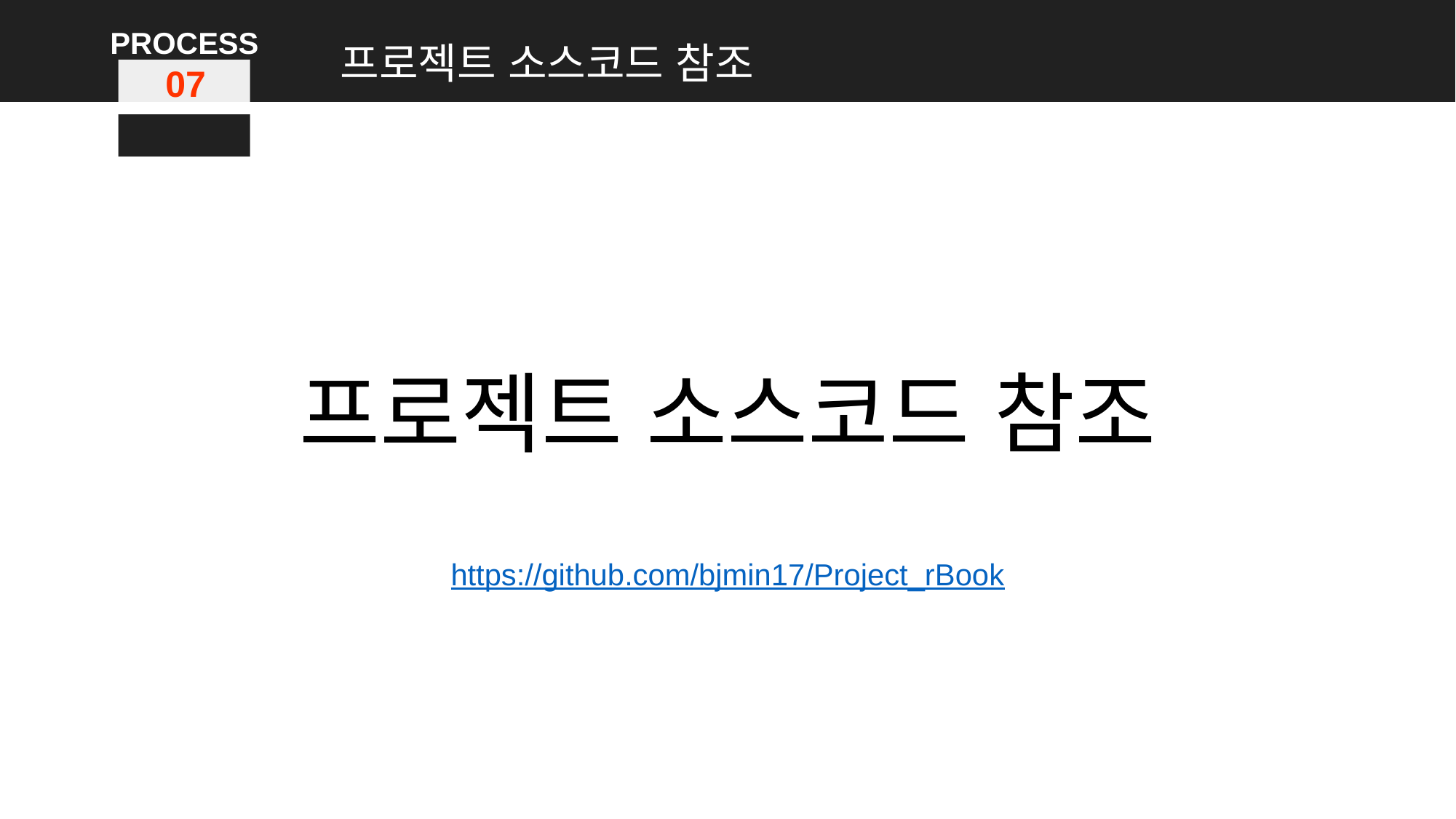

PROCESS
프로젝트 소스코드 참조
07

# 프로젝트 소스코드 참조 https://github.com/bjmin17/Project_rBook